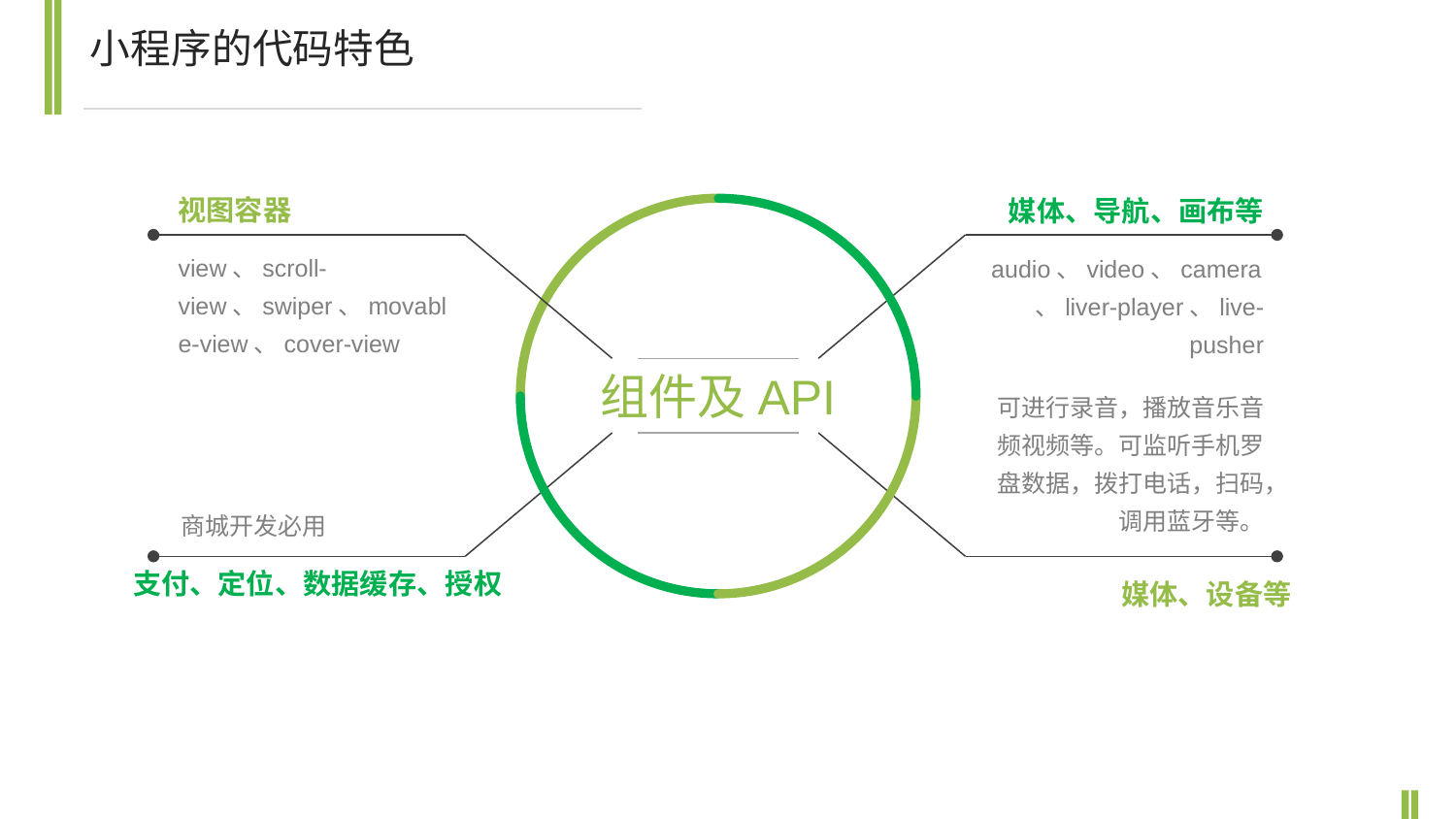

小程序的代码特色
视图容器
媒体、导航、画布等

view、scroll-view、swiper、movable-view、cover-view
audio、video、camera、liver-player、live-pusher
组件及API
可进行录音，播放音乐音频视频等。可监听手机罗盘数据，拨打电话，扫码，调用蓝牙等。
商城开发必用
支付、定位、数据缓存、授权
媒体、设备等